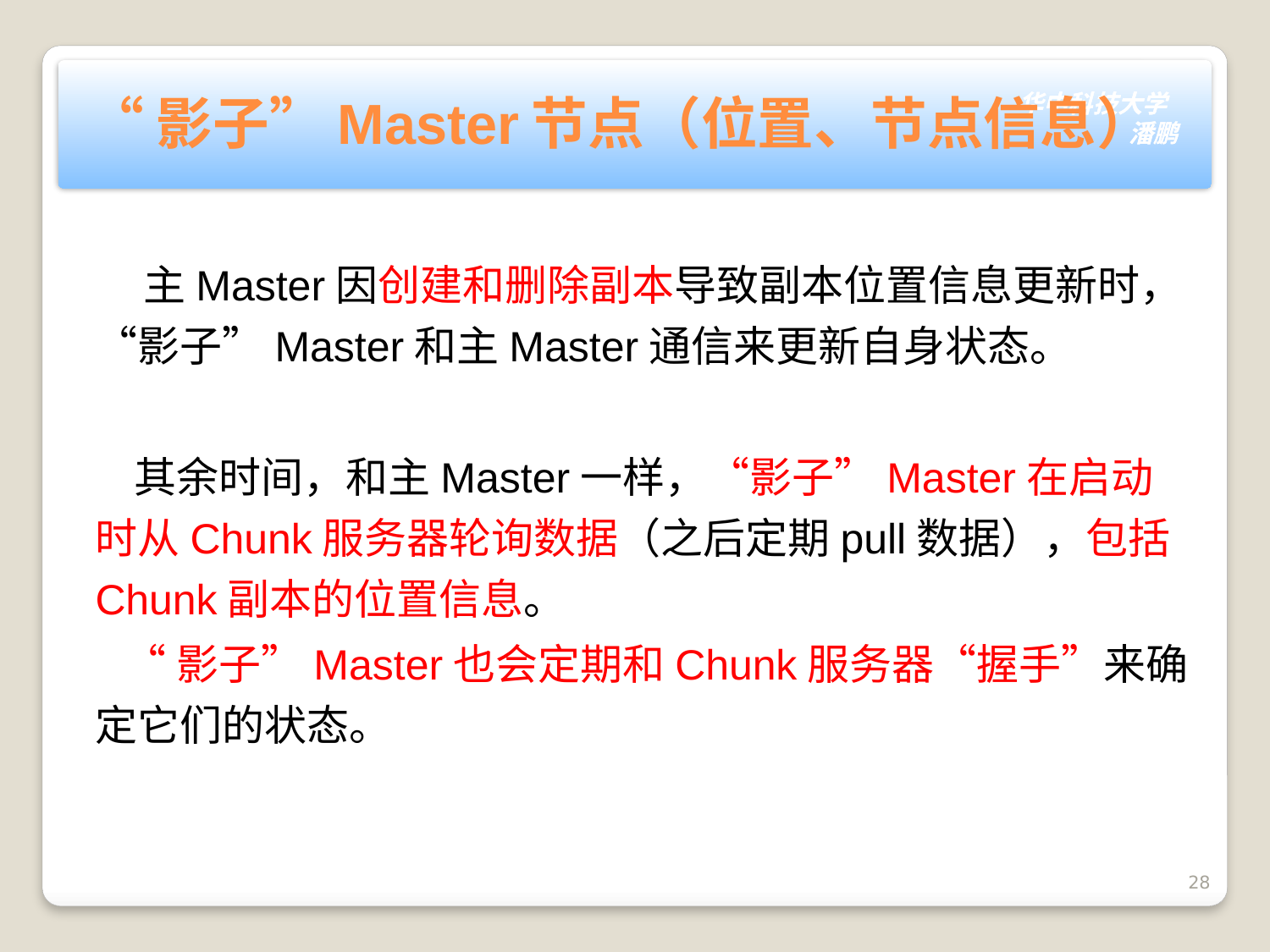

# “影子”Master节点（位置、节点信息）
    主Master因创建和删除副本导致副本位置信息更新时，“影子”Master和主Master通信来更新自身状态。

   其余时间，和主Master一样，“影子”Master在启动时从Chunk服务器轮询数据（之后定期pull数据），包括Chunk副本的位置信息。
   “影子”Master也会定期和Chunk服务器“握手”来确定它们的状态。
28